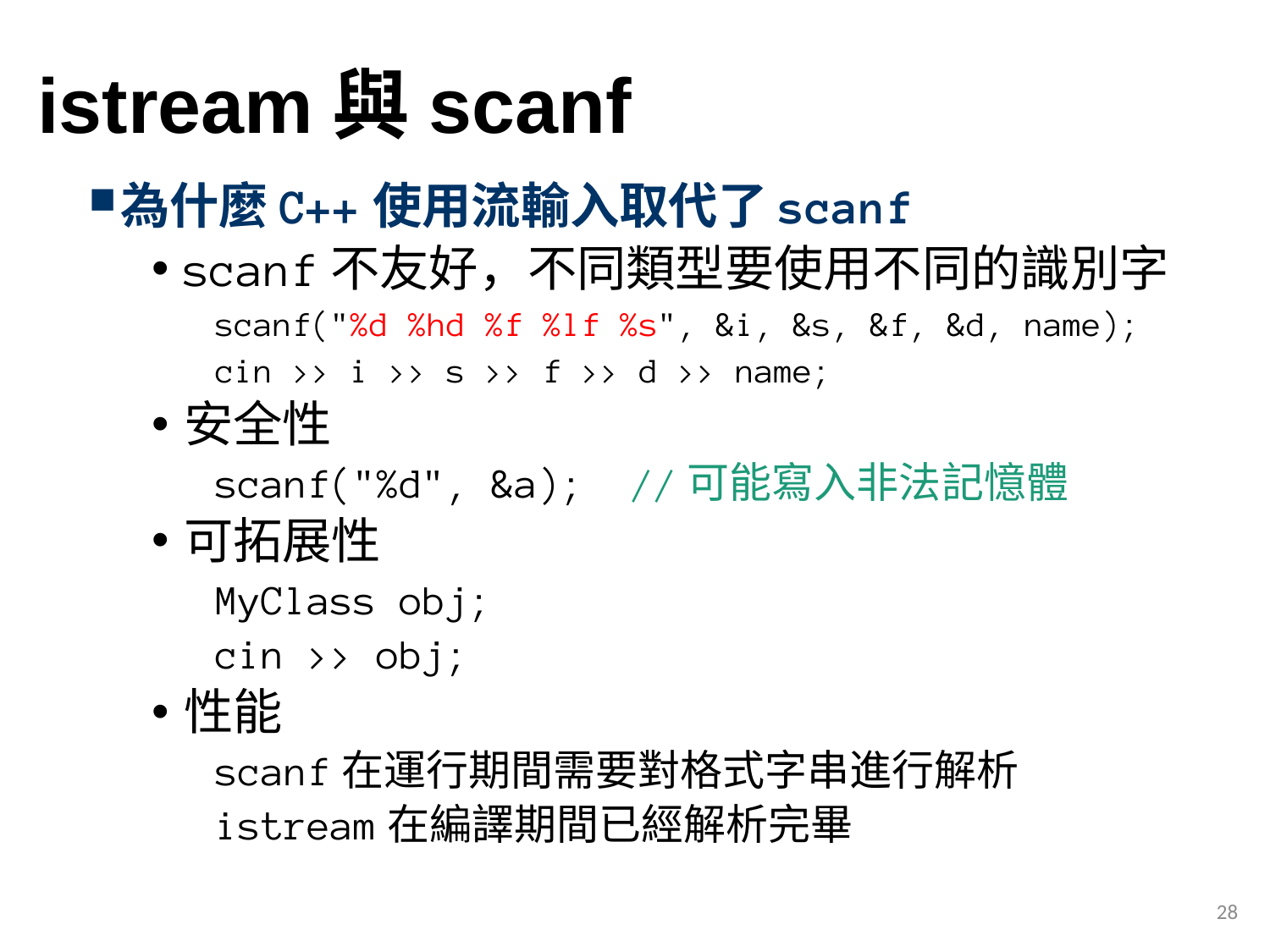

# istream與scanf
為什麼C++使用流輸入取代了scanf
scanf不友好，不同類型要使用不同的識別字
scanf("%d %hd %f %lf %s", &i, &s, &f, &d, name);
cin >> i >> s >> f >> d >> name;
安全性
scanf("%d", &a);  //可能寫入非法記憶體
可拓展性
MyClass obj;
cin >> obj;
性能
scanf在運行期間需要對格式字串進行解析
istream在編譯期間已經解析完畢
28